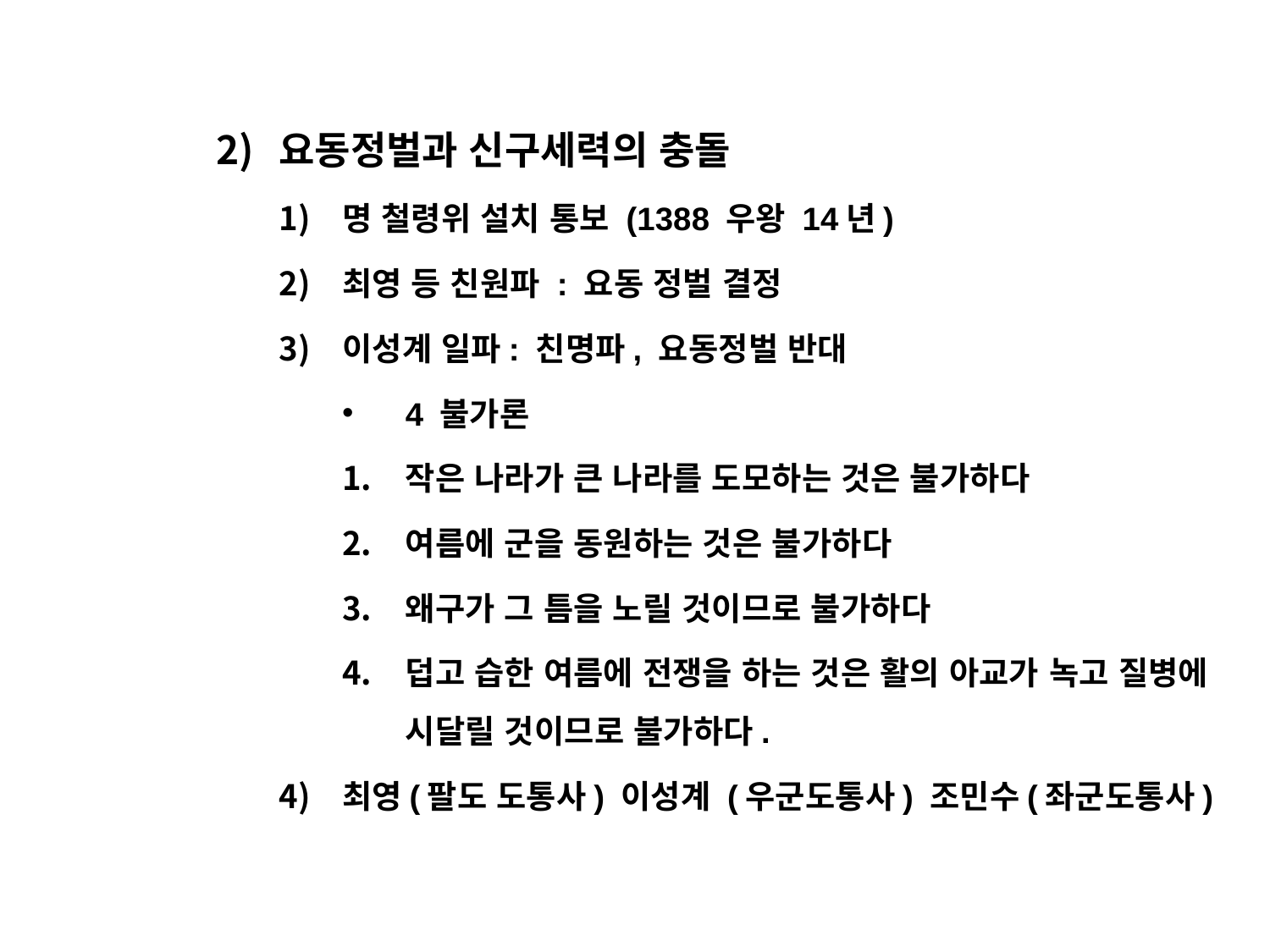

요동정벌과 신구세력의 충돌
명 철령위 설치 통보 (1388 우왕 14년)
최영 등 친원파 : 요동 정벌 결정
이성계 일파: 친명파, 요동정벌 반대
4 불가론
작은 나라가 큰 나라를 도모하는 것은 불가하다
여름에 군을 동원하는 것은 불가하다
왜구가 그 틈을 노릴 것이므로 불가하다
덥고 습한 여름에 전쟁을 하는 것은 활의 아교가 녹고 질병에 시달릴 것이므로 불가하다.
최영(팔도 도통사) 이성계 (우군도통사) 조민수(좌군도통사)